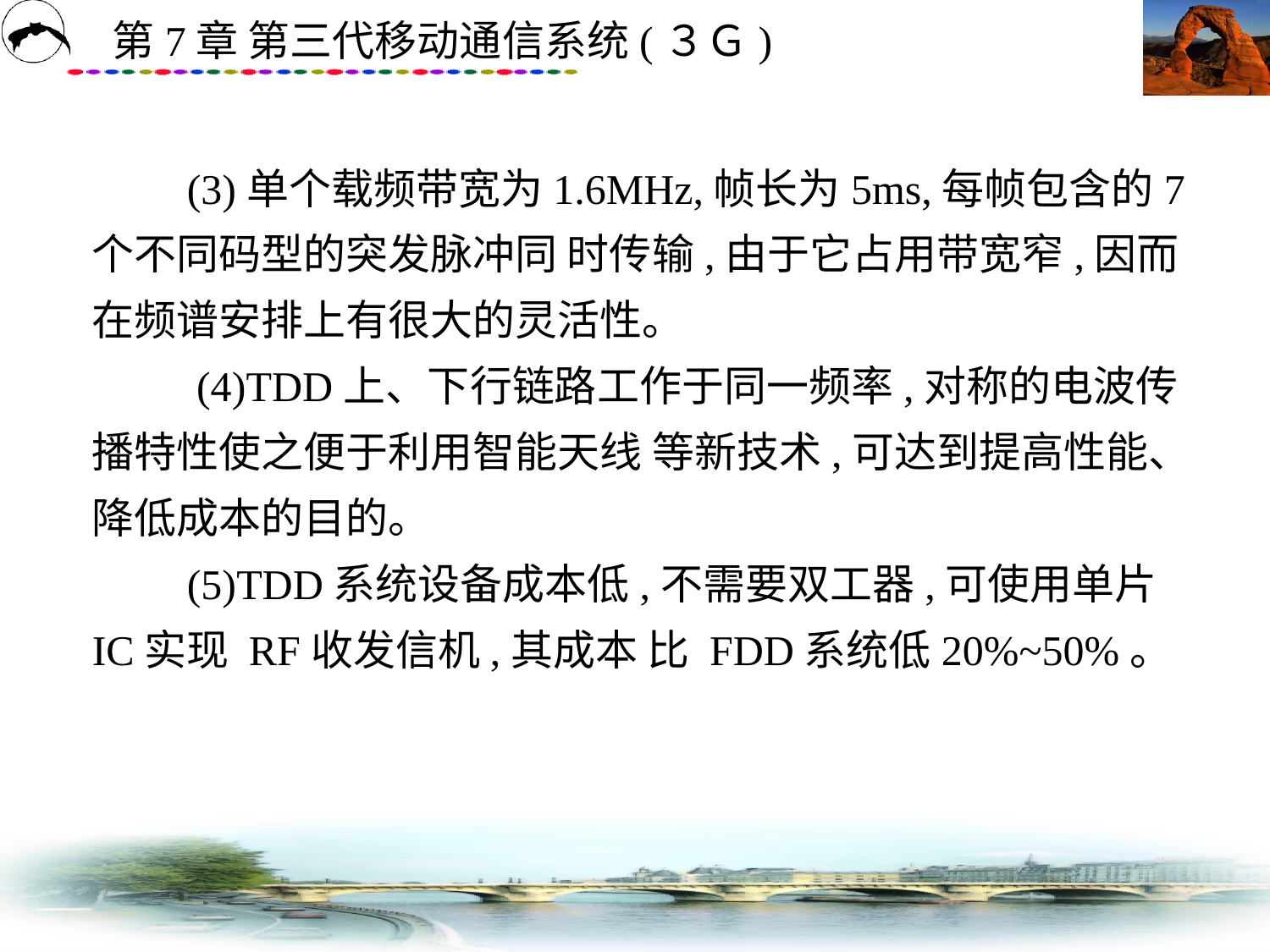

# (3)单个载频带宽为1.6MHz,帧长为5ms,每帧包含的7个不同码型的突发脉冲同 时传输,由于它占用带宽窄,因而在频谱安排上有很大的灵活性。 　　 (4)TDD上、下行链路工作于同一频率,对称的电波传播特性使之便于利用智能天线 等新技术,可达到提高性能、降低成本的目的。 　　(5)TDD系统设备成本低,不需要双工器,可使用单片IC实现 RF收发信机,其成本 比 FDD系统低20%~50%。